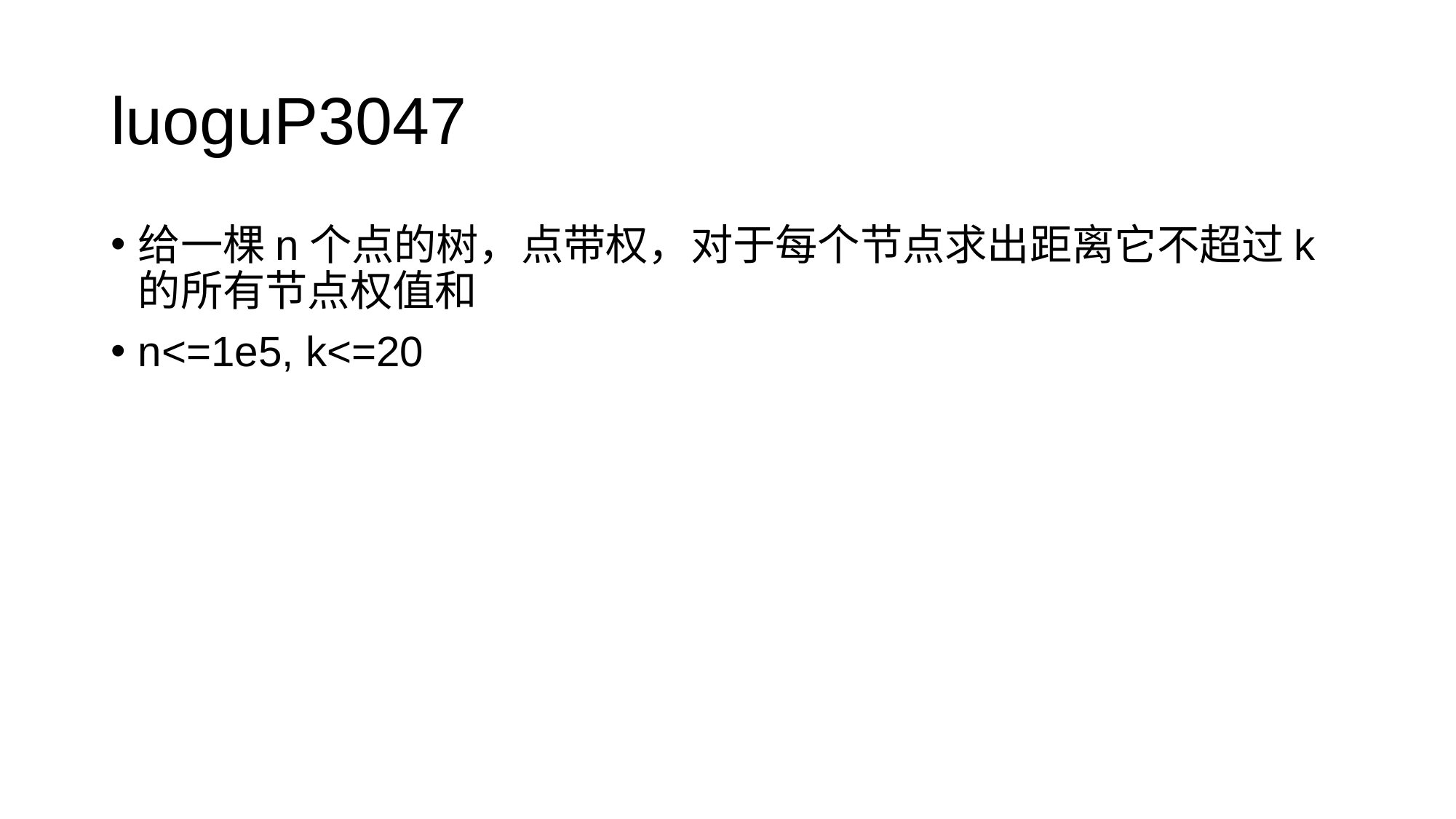

# luoguP3047
给一棵n个点的树，点带权，对于每个节点求出距离它不超过k的所有节点权值和
n<=1e5, k<=20